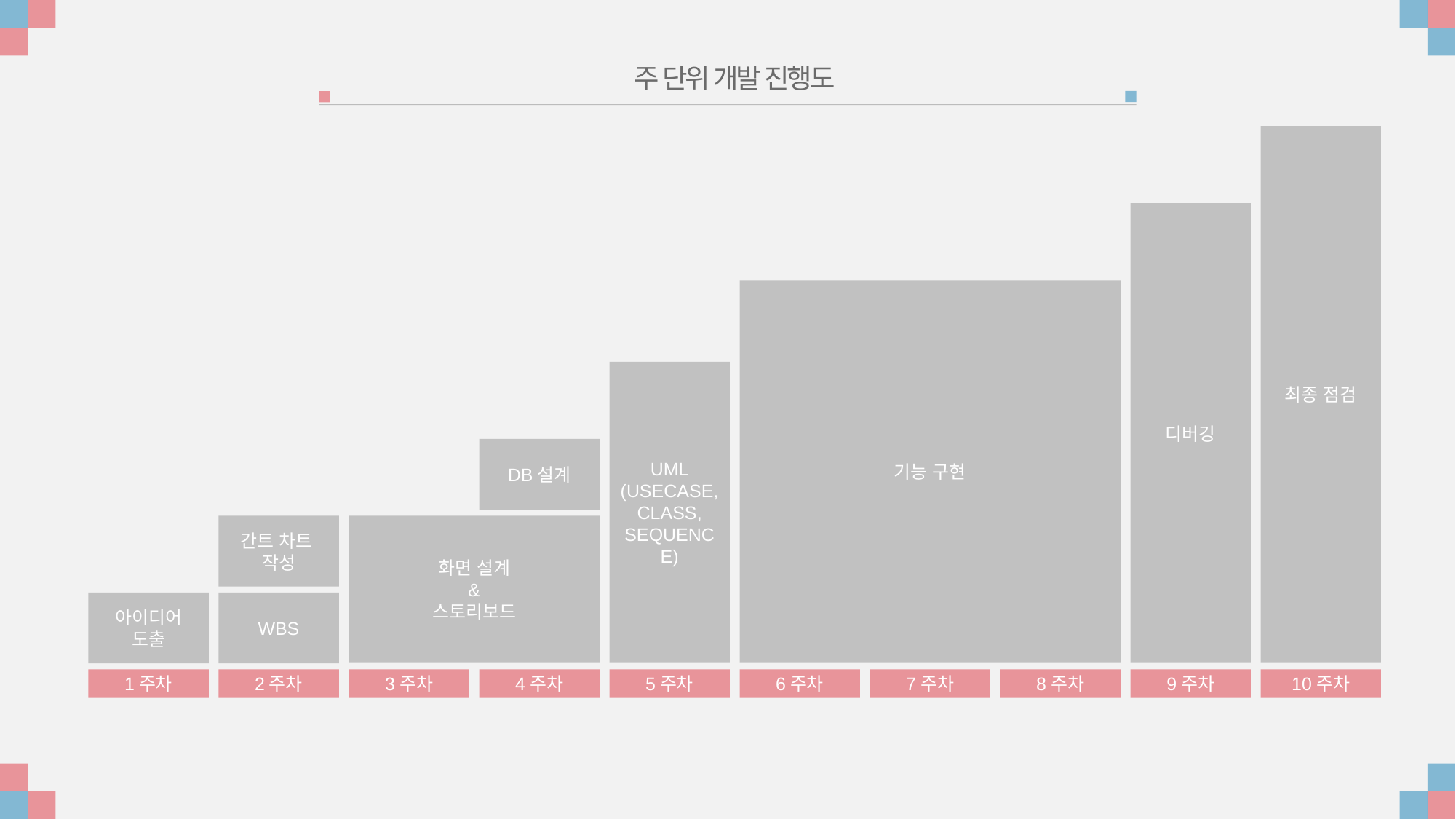

주 단위 개발 진행도

최종 점검
디버깅
기능 구현
UML
(USECASE,
CLASS,
SEQUENCE)
DB설계
간트 차트
작성
화면 설계
&
스토리보드
아이디어
도출
WBS
1주차
2주차
3주차
4주차
5주차
6주차
7주차
8주차
9주차
10주차